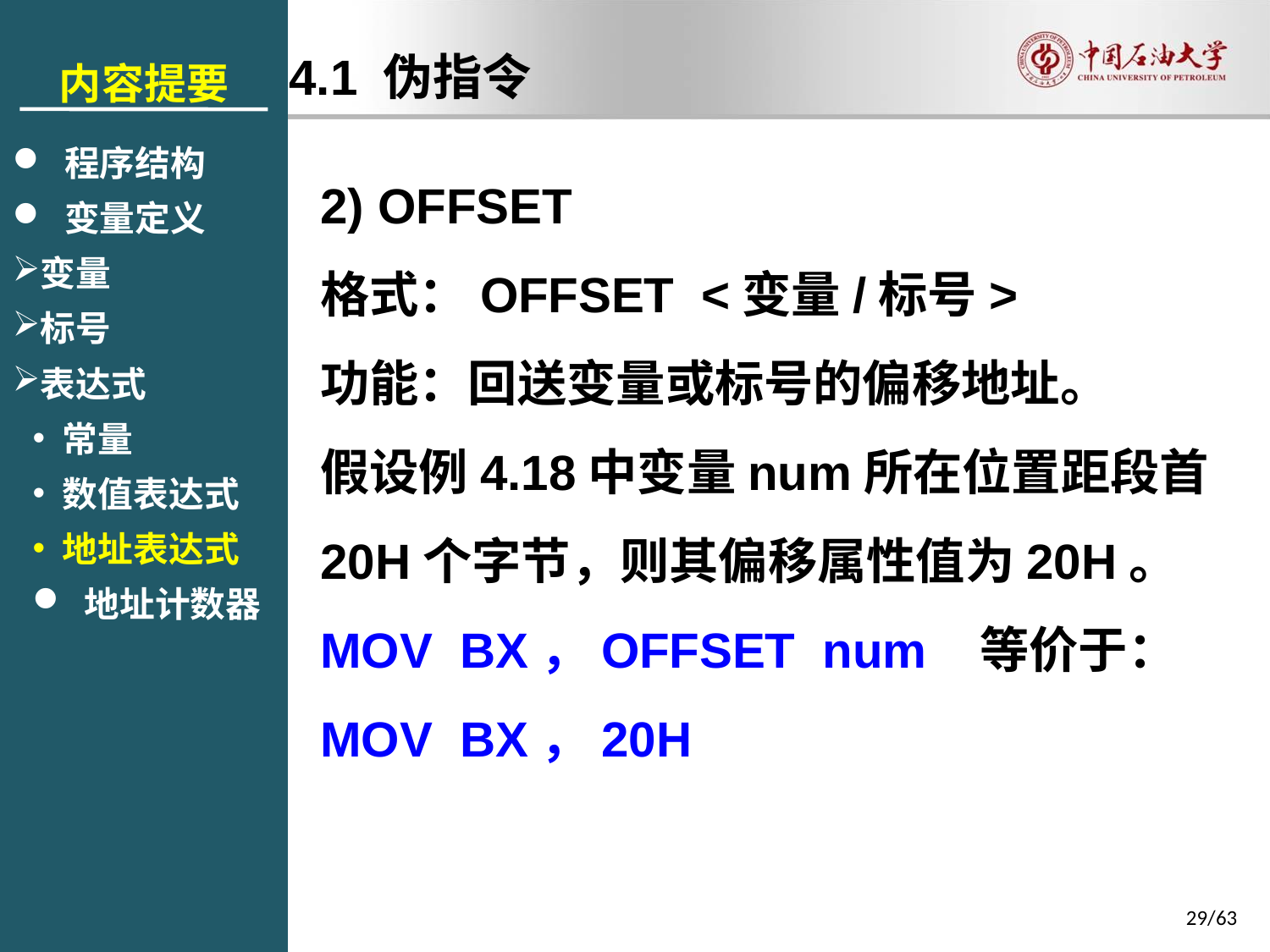

内容提要
 程序结构
 变量定义
变量
标号
表达式
常量
数值表达式
地址表达式
 地址计数器
4.1 伪指令
2) OFFSET
格式：OFFSET  <变量/标号>
功能：回送变量或标号的偏移地址。
假设例4.18中变量num所在位置距段首20H个字节，则其偏移属性值为20H。
MOV  BX，OFFSET  num   等价于：
MOV  BX，20H
29/63